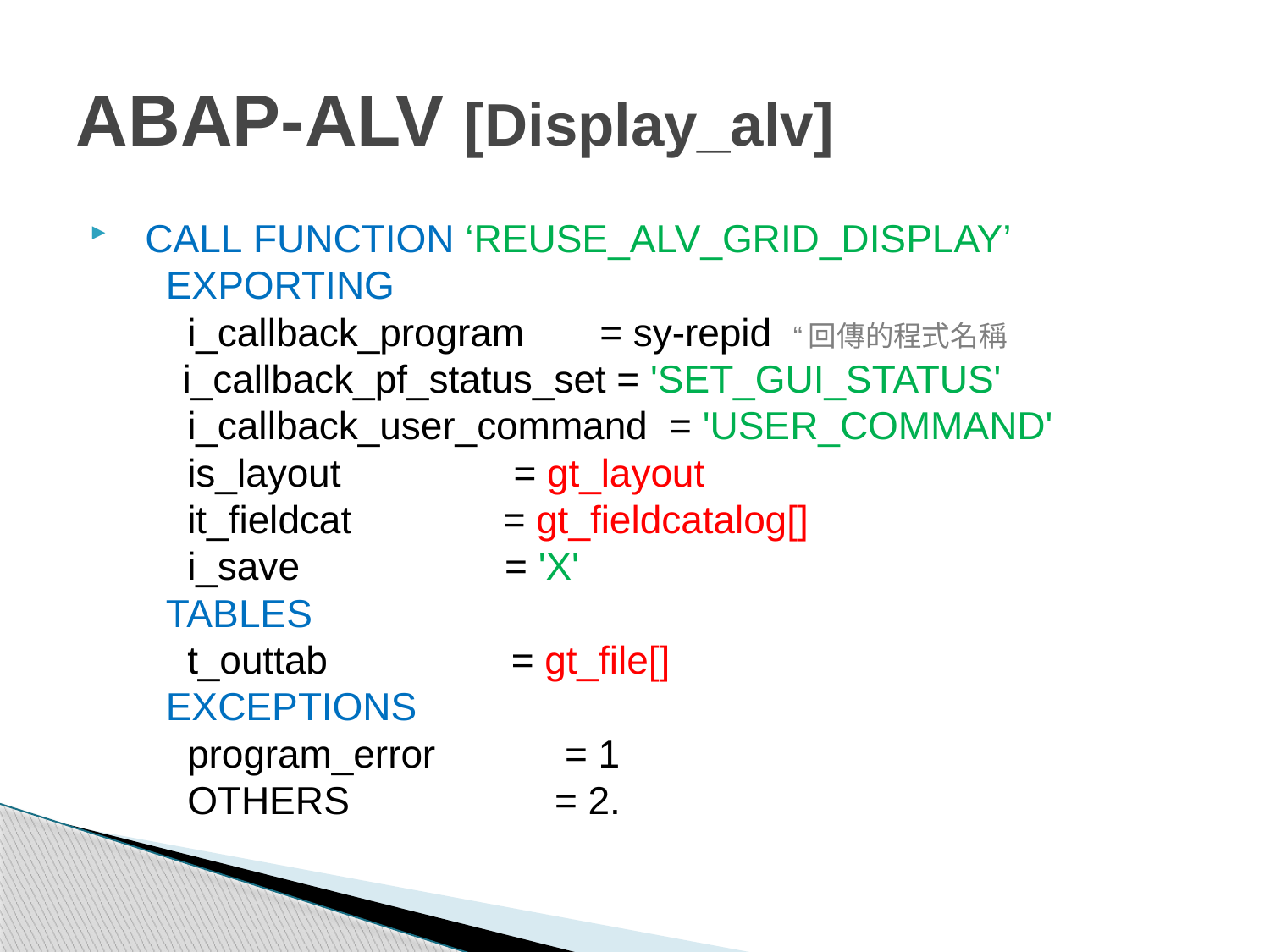

# ABAP-ALV [Display_alv]
  CALL FUNCTION ‘REUSE_ALV_GRID_DISPLAY’
    EXPORTING
      i_callback_program       = sy-repid  “回傳的程式名稱
      i_callback_pf_status_set = 'SET_GUI_STATUS'
      i_callback_user_command  = 'USER_COMMAND'
      is_layout                = gt_layout
      it_fieldcat              = gt_fieldcatalog[]
      i_save                   = 'X'
    TABLES
      t_outtab                 = gt_file[]
    EXCEPTIONS
      program_error            = 1
      OTHERS                   = 2.